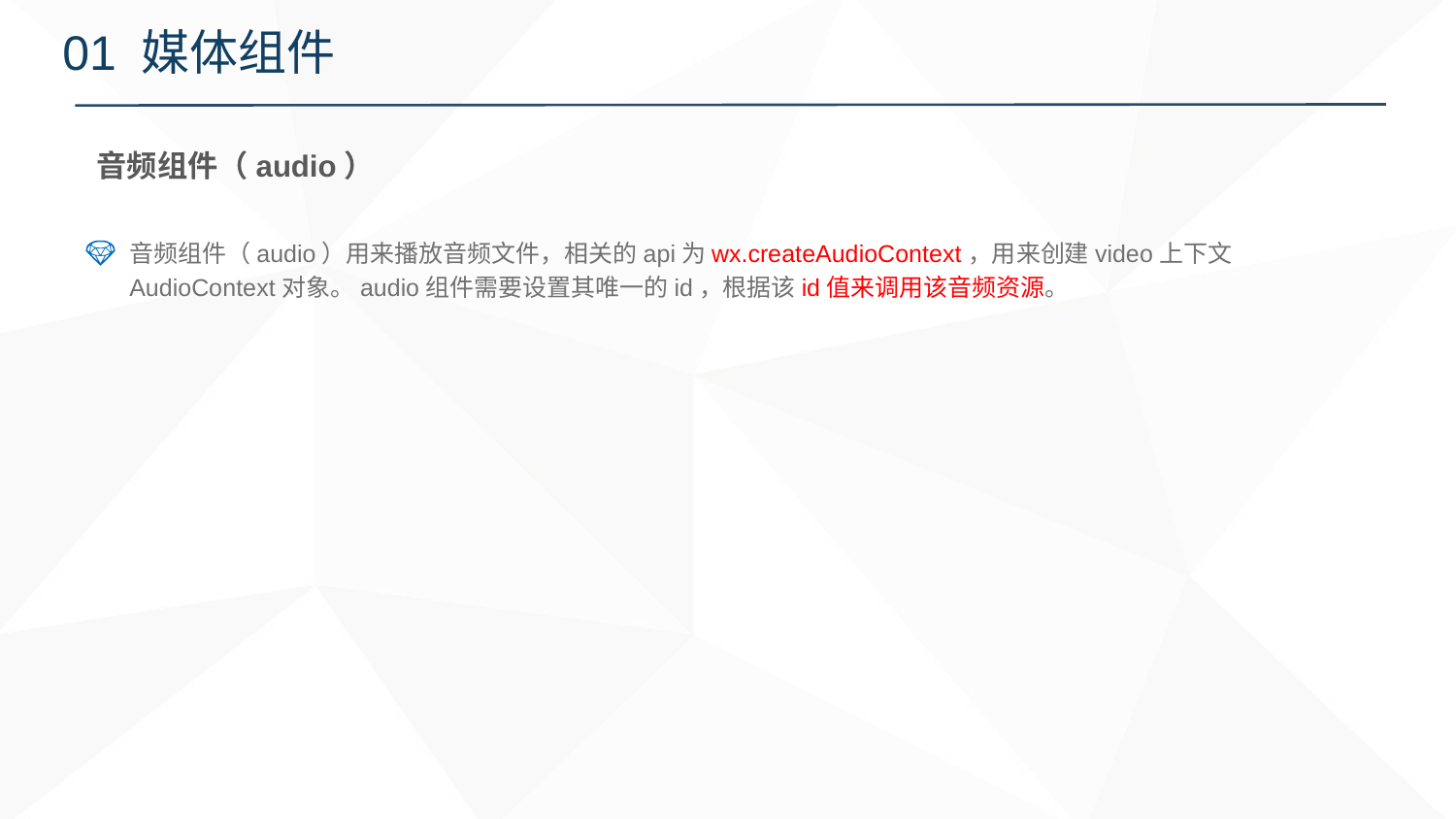

# 01 媒体组件
音频组件（audio）
音频组件（audio）用来播放音频文件，相关的api为wx.createAudioContext，用来创建video上下文AudioContext对象。audio组件需要设置其唯一的id，根据该id值来调用该音频资源。